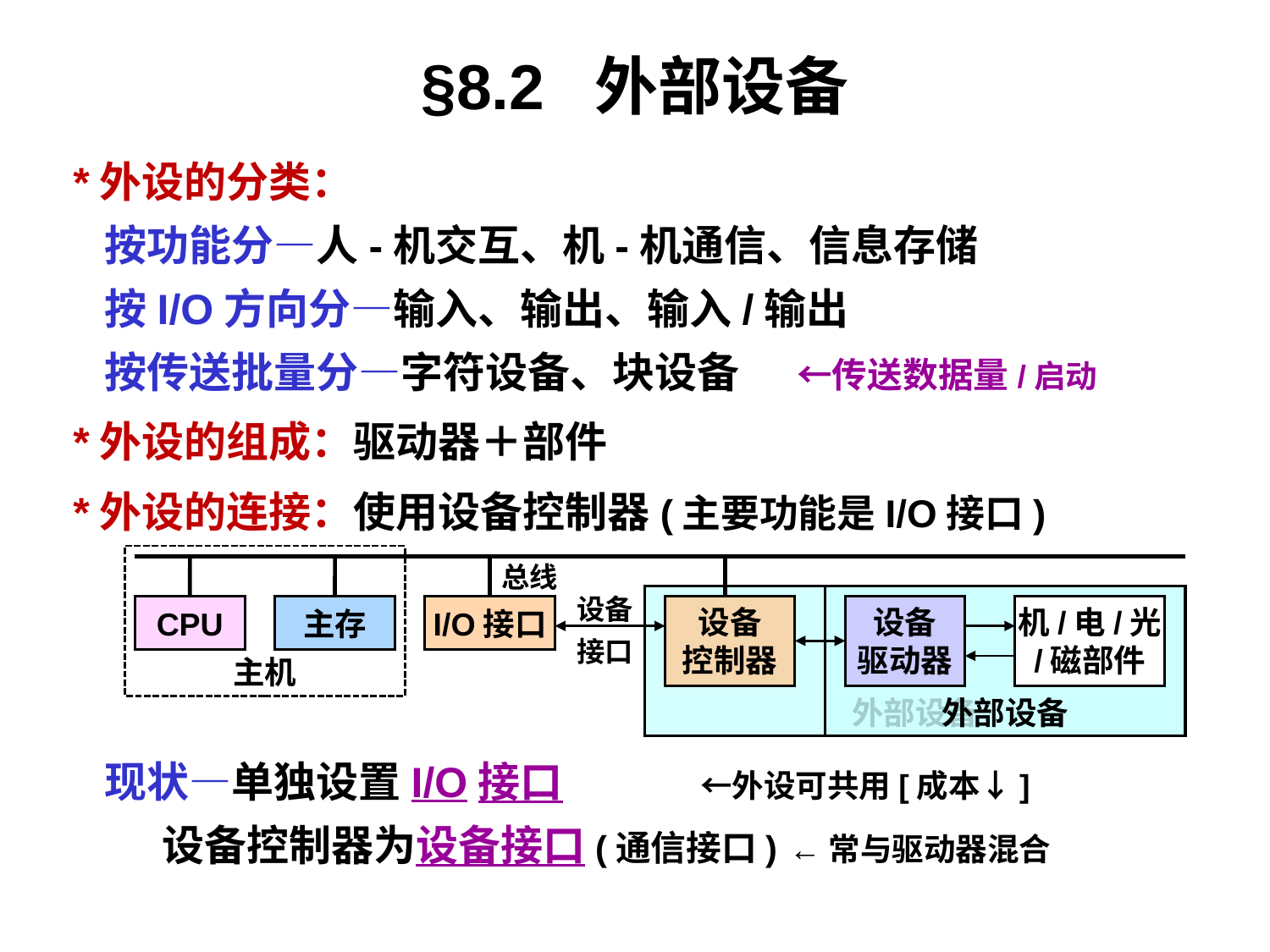

§8.2  外部设备
   *外设的分类：
      按功能分—人-机交互、机-机通信、信息存储
      按I/O方向分—输入、输出、输入/输出
      按传送批量分—字符设备、块设备      ←传送数据量/启动
   *外设的组成：驱动器＋部件
   *外设的连接：使用设备控制器(主要功能是I/O接口)

主机
CPU
主存
设备
控制器
总线
设备
接口

外部设备
I/O接口

外部设备
设备
驱动器
机/电/光
/磁部件
      现状—单独设置I/O接口                ←外设可共用[成本↓]
            设备控制器为设备接口(通信接口) ←常与驱动器混合
16